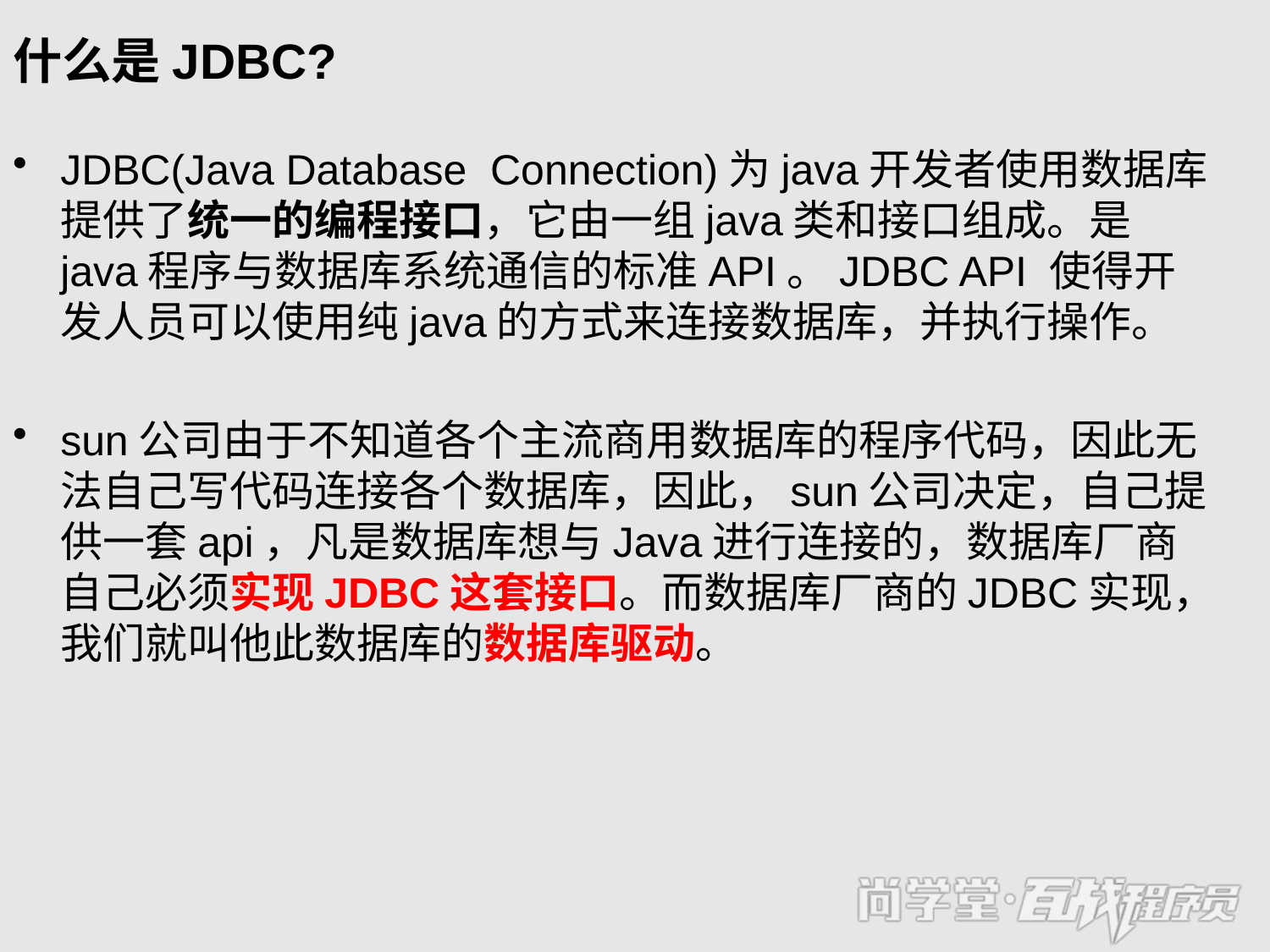

# 什么是JDBC?
JDBC(Java Database  Connection)为java开发者使用数据库提供了统一的编程接口，它由一组java类和接口组成。是java程序与数据库系统通信的标准API。JDBC API 使得开发人员可以使用纯java的方式来连接数据库，并执行操作。

sun公司由于不知道各个主流商用数据库的程序代码，因此无法自己写代码连接各个数据库，因此，sun公司决定，自己提供一套api，凡是数据库想与Java进行连接的，数据库厂商自己必须实现JDBC这套接口。而数据库厂商的JDBC实现，我们就叫他此数据库的数据库驱动。